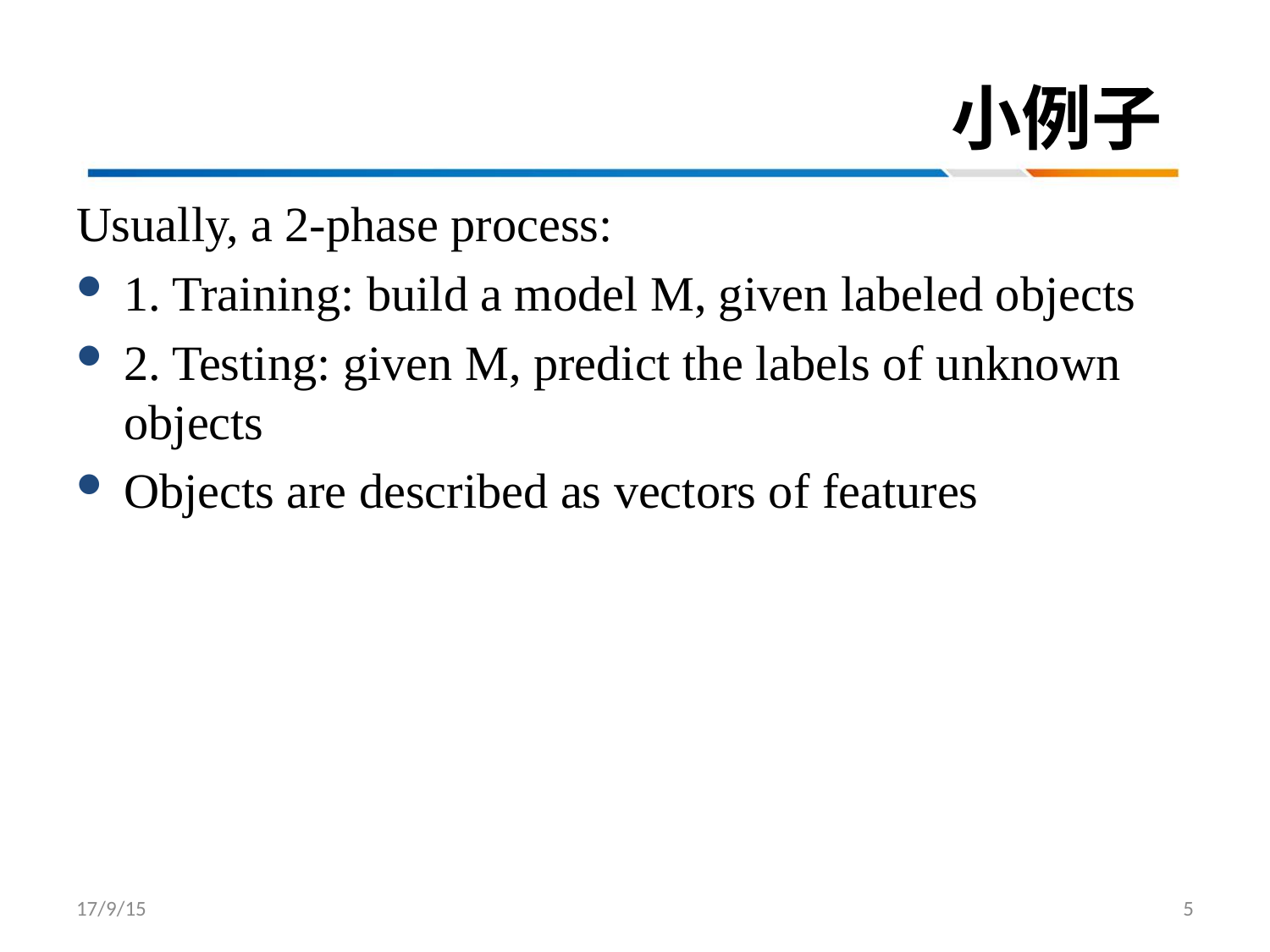

# 小例子
Usually, a 2-phase process:
1. Training: build a model M, given labeled objects
2. Testing: given M, predict the labels of unknown objects
Objects are described as vectors of features
17/9/15
5